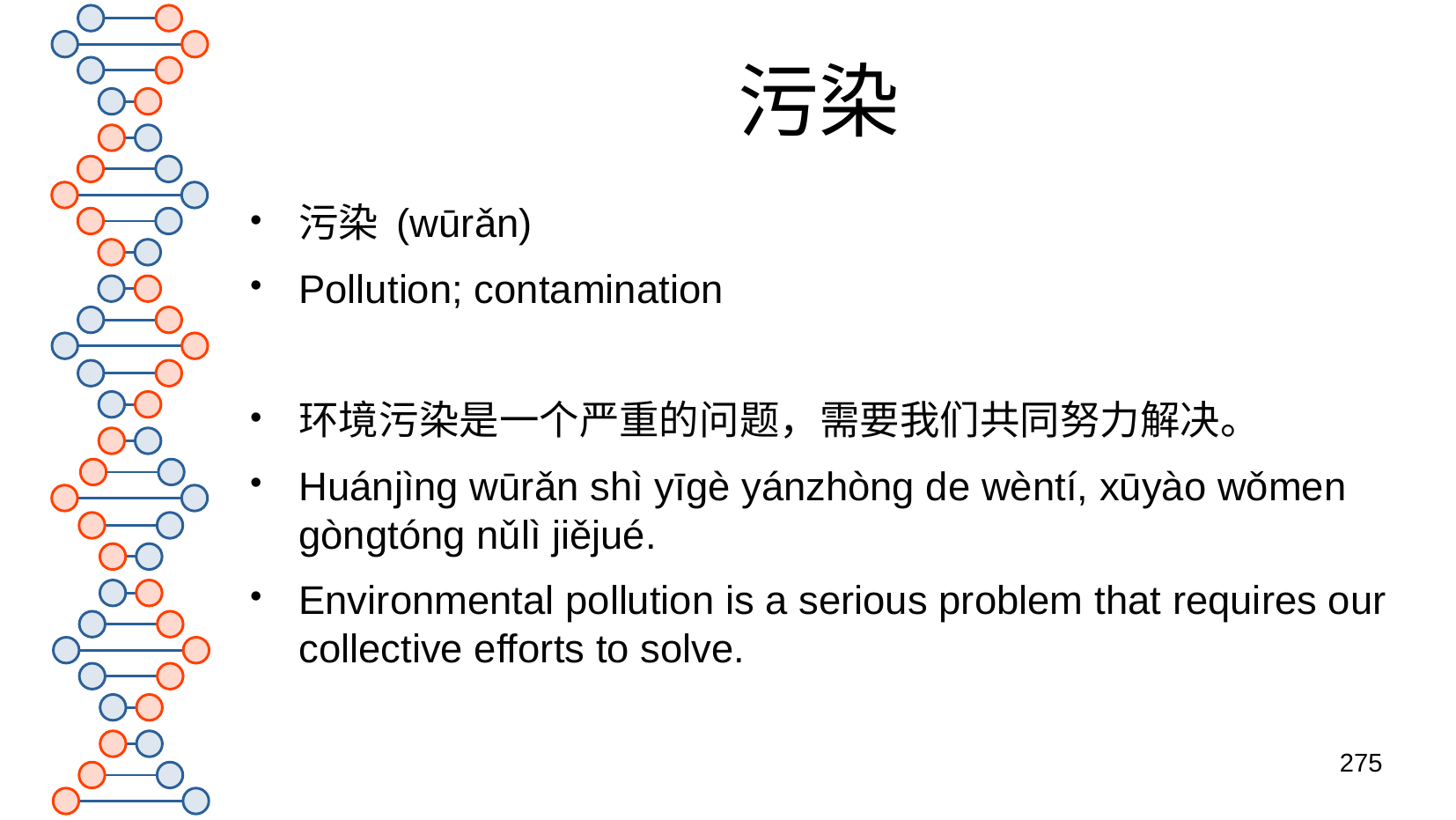

# 污染
污染 (wūrǎn)
Pollution; contamination

环境污染是一个严重的问题，需要我们共同努力解决。
Huánjìng wūrǎn shì yīgè yánzhòng de wèntí, xūyào wǒmen gòngtóng nǔlì jiějué.
Environmental pollution is a serious problem that requires our collective efforts to solve.

275